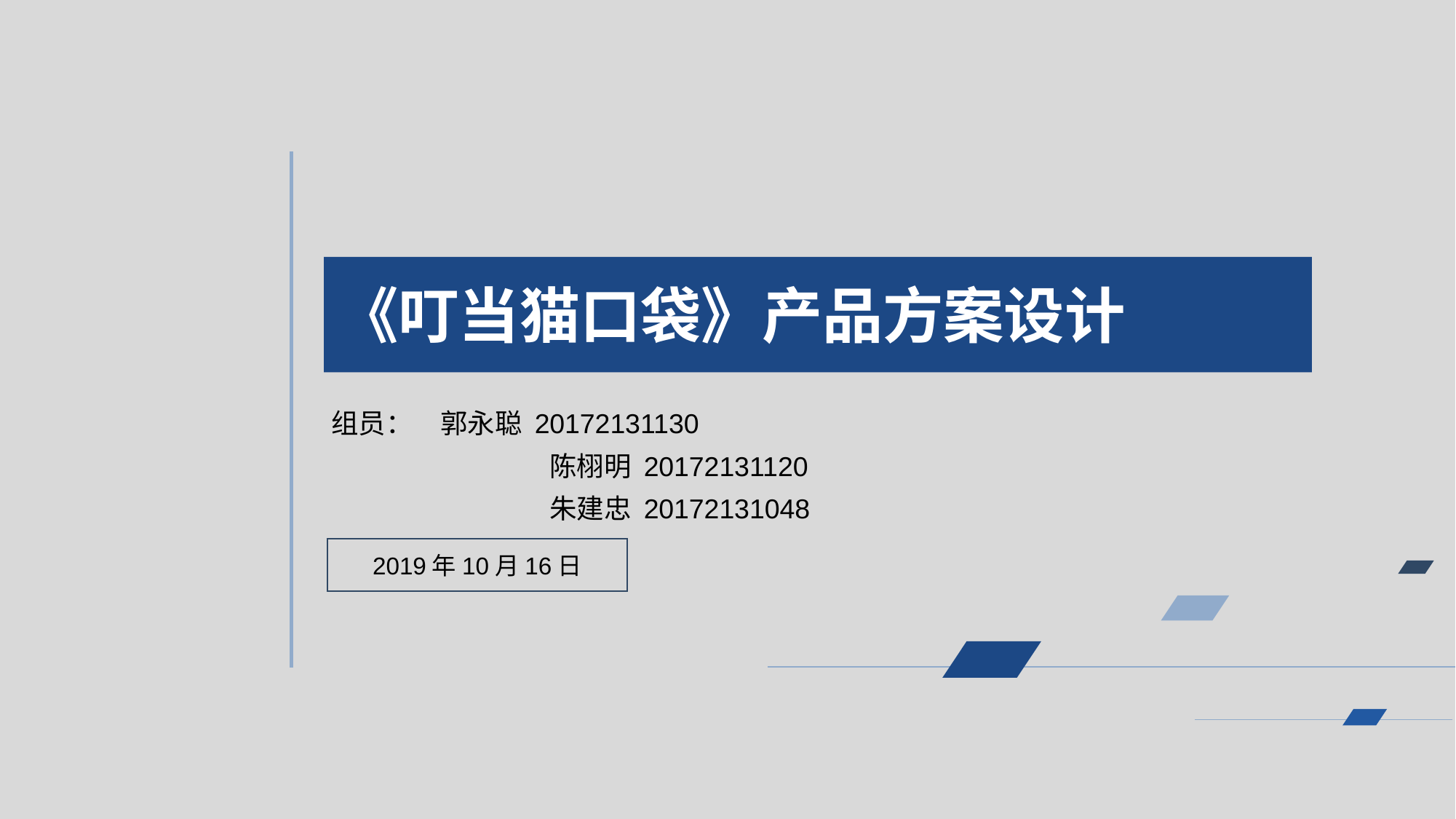

《叮当猫口袋》产品方案设计
组员：	郭永聪 20172131130
		陈栩明 20172131120
		朱建忠 20172131048
2019年10月16日